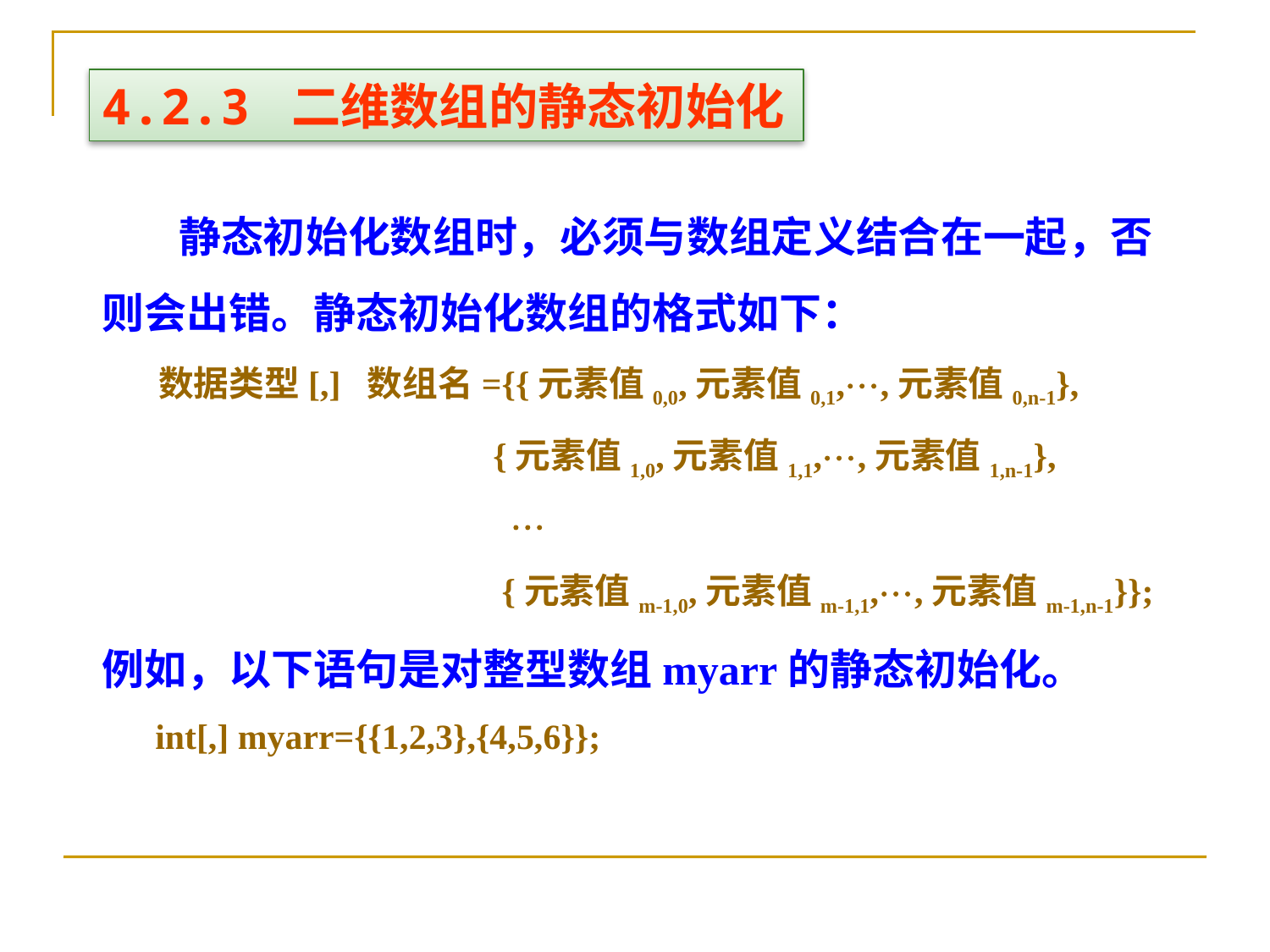

4.2.3 二维数组的静态初始化
       静态初始化数组时，必须与数组定义结合在一起，否则会出错。静态初始化数组的格式如下：
      数据类型[,]  数组名={{元素值0,0,元素值0,1,…,元素值0,n-1},
                                            {元素值1,0,元素值1,1,…,元素值1,n-1},
                                              …
                                             {元素值m-1,0,元素值m-1,1,…,元素值m-1,n-1}};
例如，以下语句是对整型数组myarr的静态初始化。
      int[,] myarr={{1,2,3},{4,5,6}};